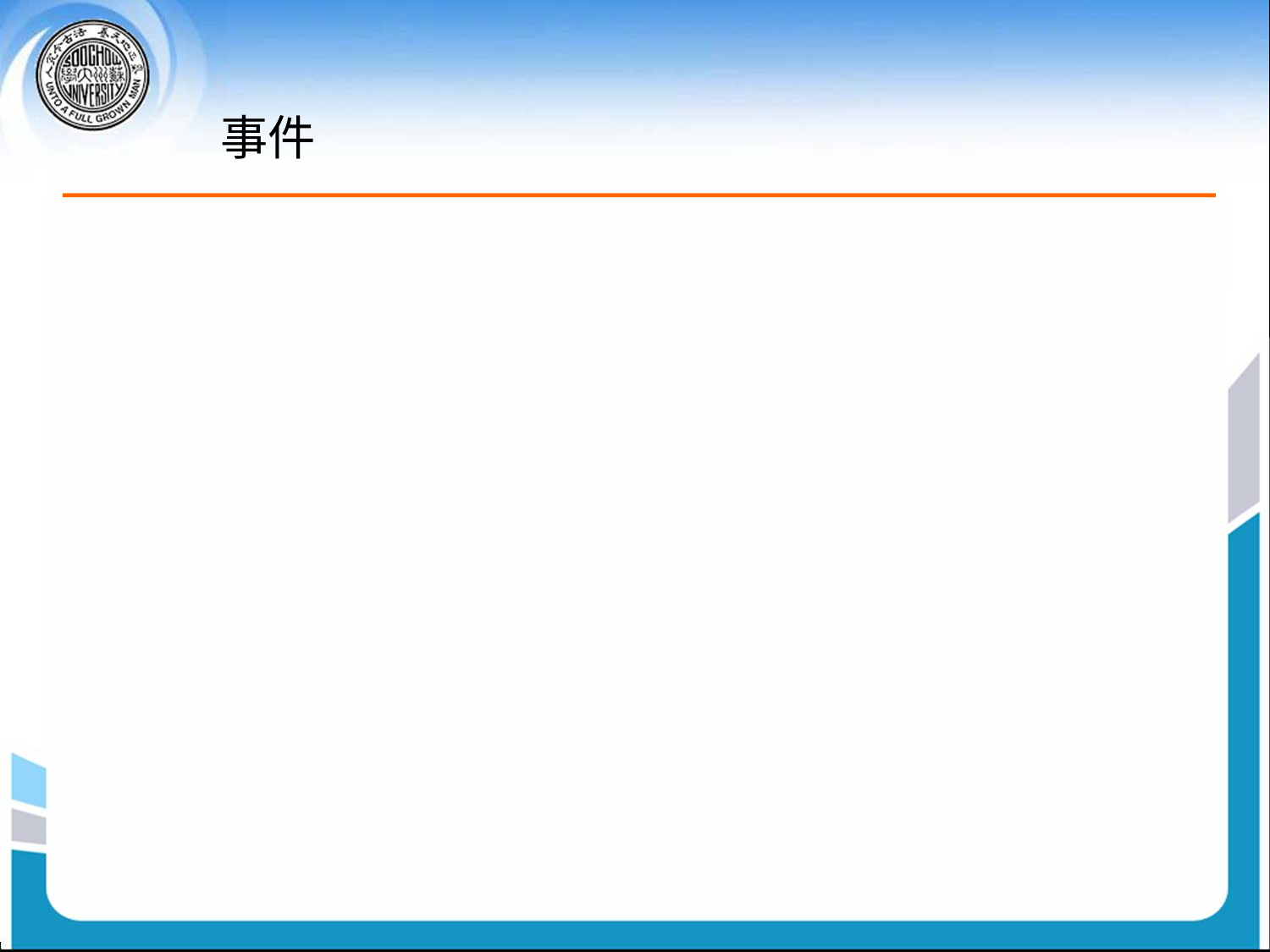

# 事件
事件可分为两类：
手动设置：
	这种对象只可能用程序手动设置，在需要该事件或者事件发生时，采用SetEvent及ResetEvent来进行设置。
自动恢复：
	一旦事件发生并被处理后，自动恢复到没有事件状态，不需要再次设置。